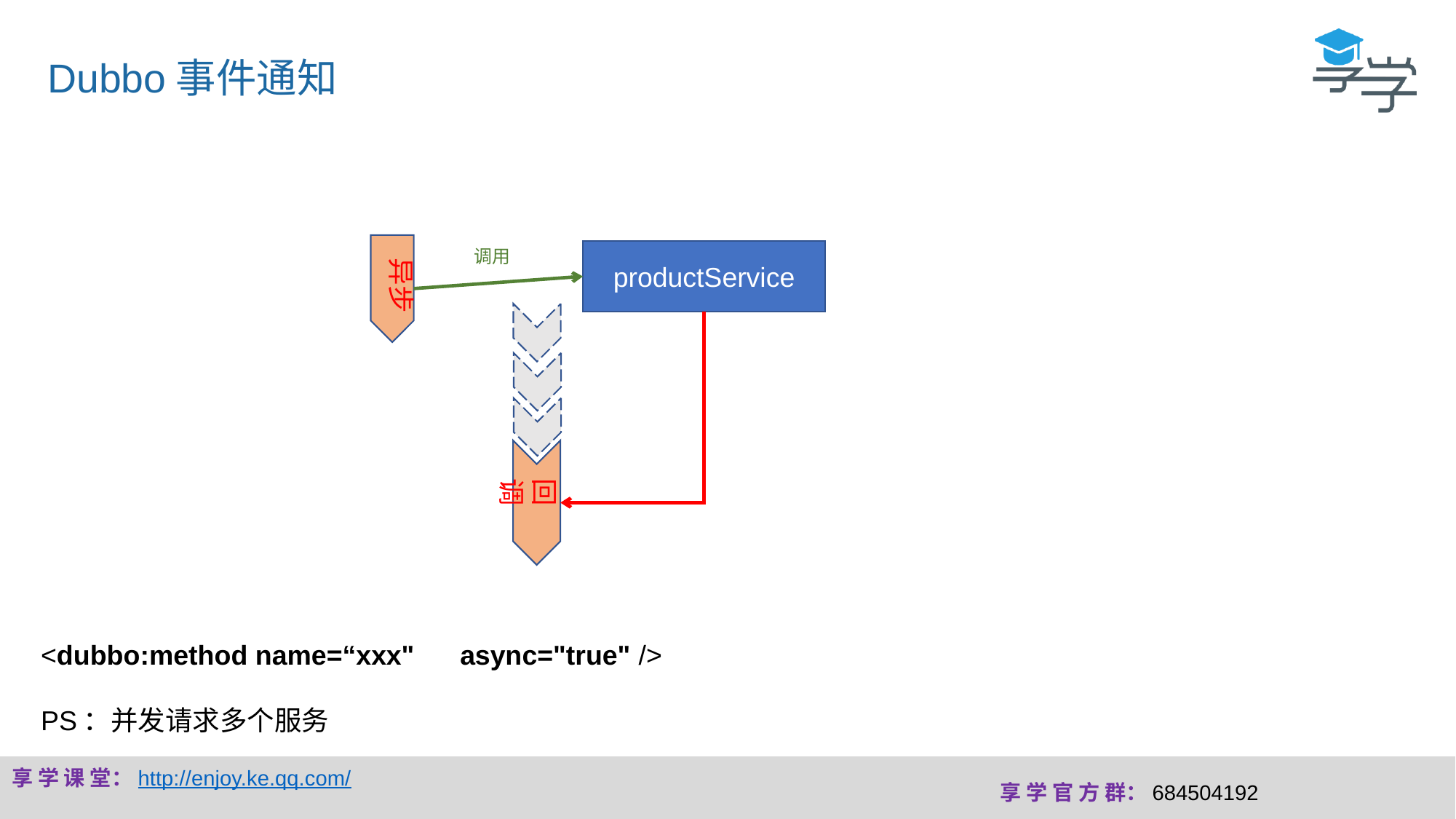

Dubbo事件通知
调用
productService
异步

回调

<dubbo:method name=“xxx"      async="true" />

PS：并发请求多个服务